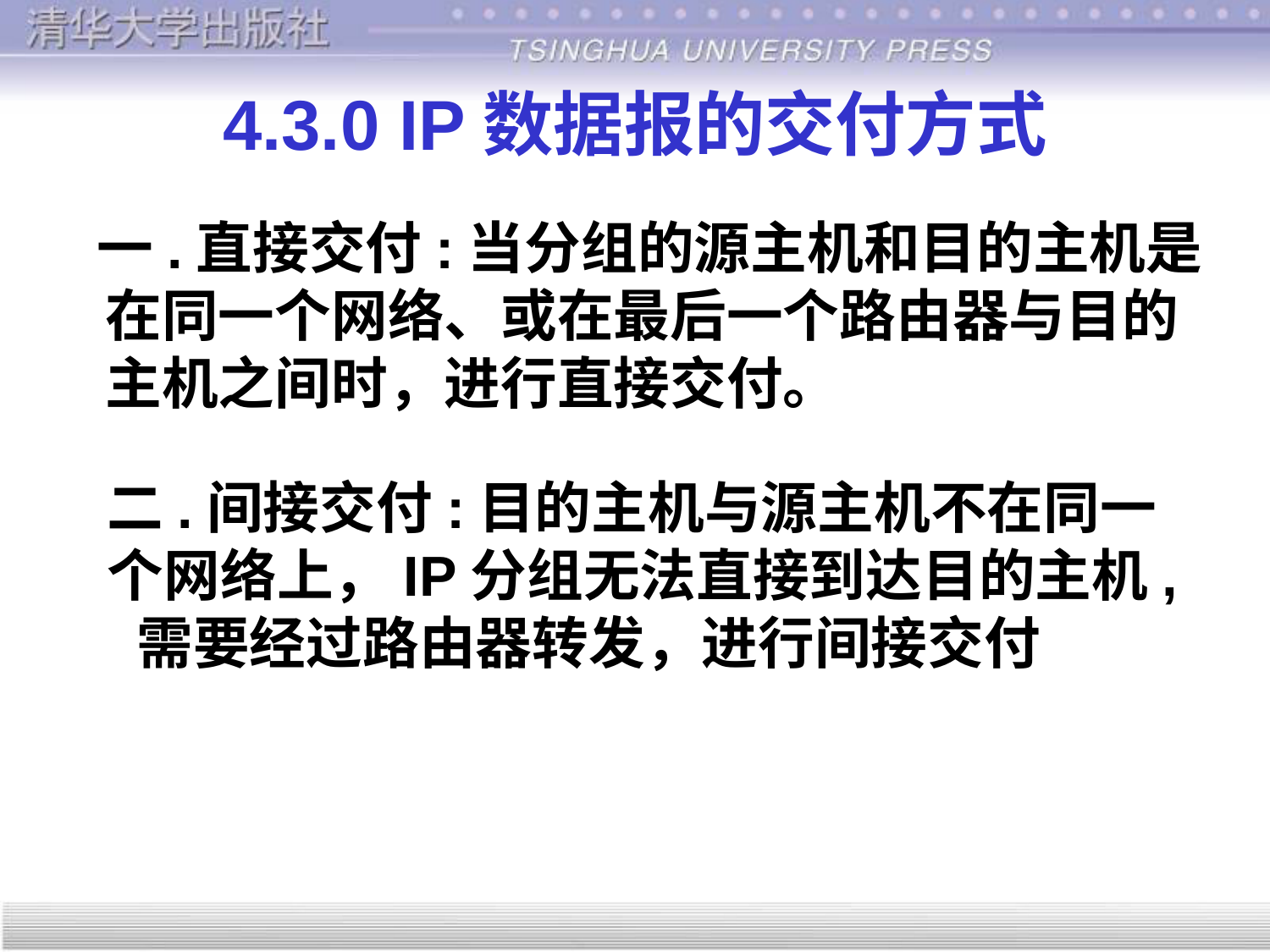

# 4.3.0 IP数据报的交付方式
  一.直接交付:当分组的源主机和目的主机是在同一个网络、或在最后一个路由器与目的主机之间时，进行直接交付。
二.间接交付:目的主机与源主机不在同一 个网络上，IP分组无法直接到达目的主机, 需要经过路由器转发，进行间接交付
4